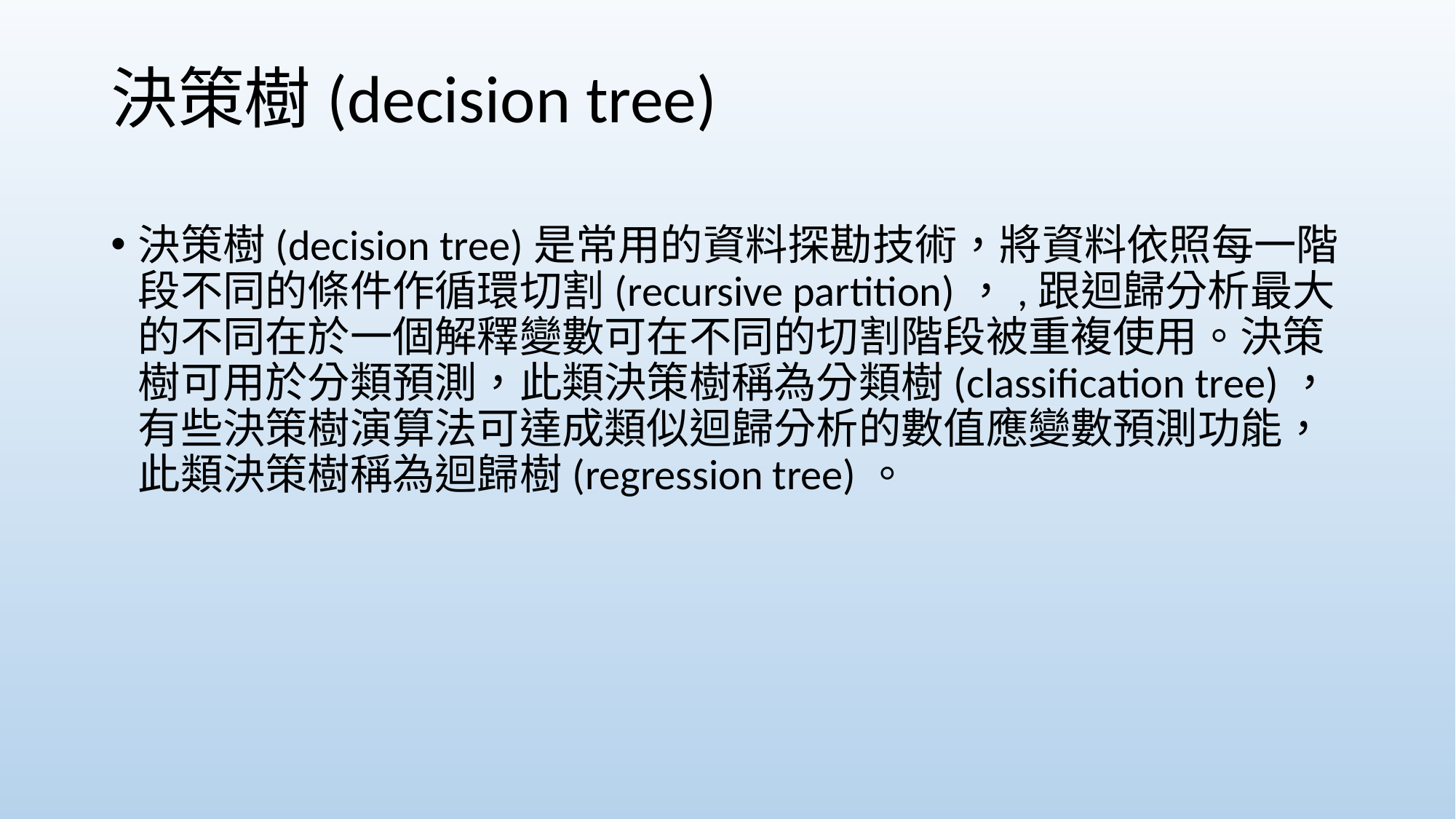

# 決策樹(decision tree)
決策樹(decision tree)是常用的資料探勘技術，將資料依照每一階段不同的條件作循環切割(recursive partition)，,跟迴歸分析最大的不同在於一個解釋變數可在不同的切割階段被重複使用。決策樹可用於分類預測，此類決策樹稱為分類樹(classification tree)，有些決策樹演算法可達成類似迴歸分析的數值應變數預測功能，此類決策樹稱為迴歸樹(regression tree)。